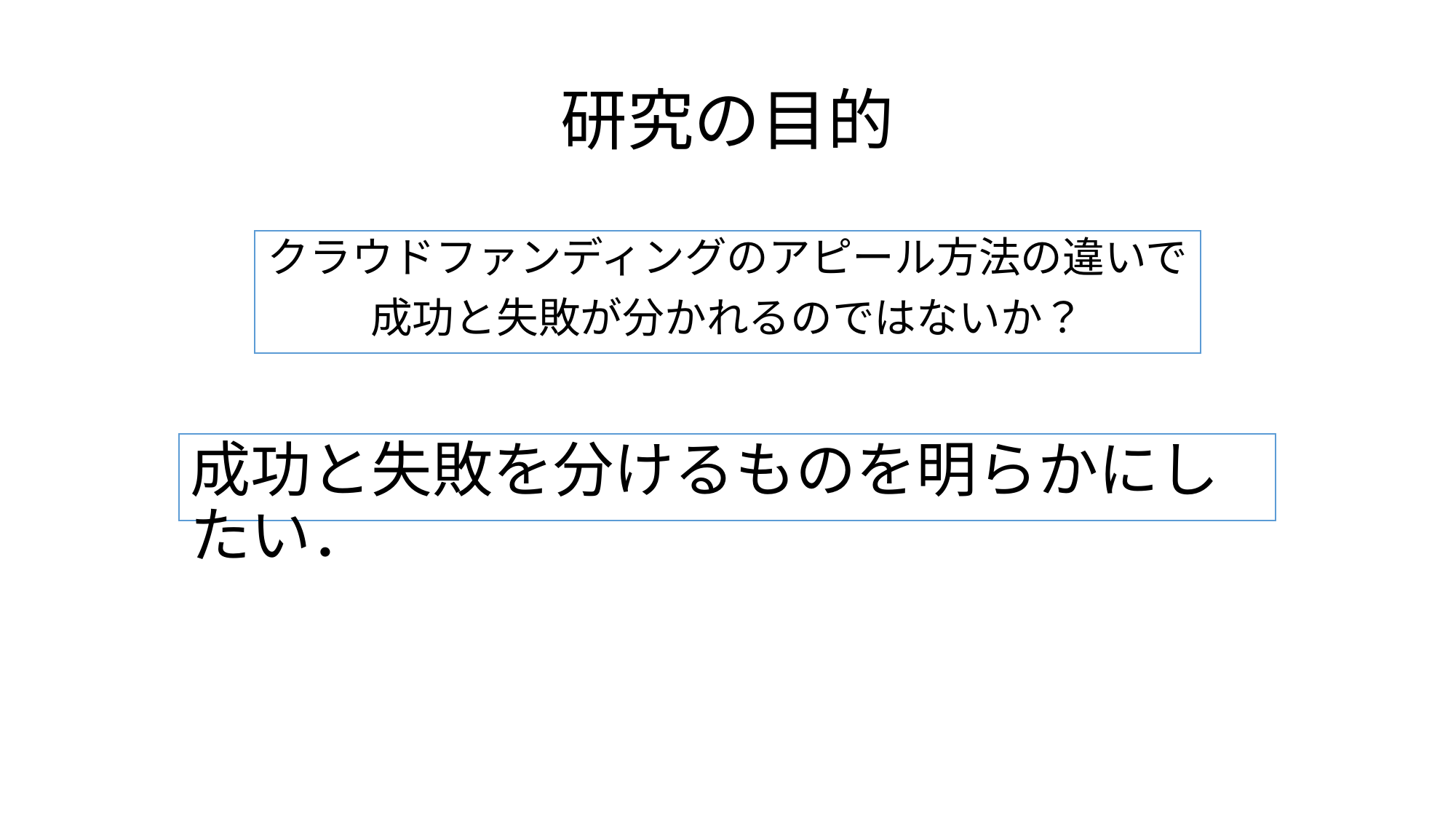

# 研究の目的
クラウドファンディングのアピール方法の違いで
成功と失敗が分かれるのではないか？

成功と失敗を分けるものを明らかにしたい．